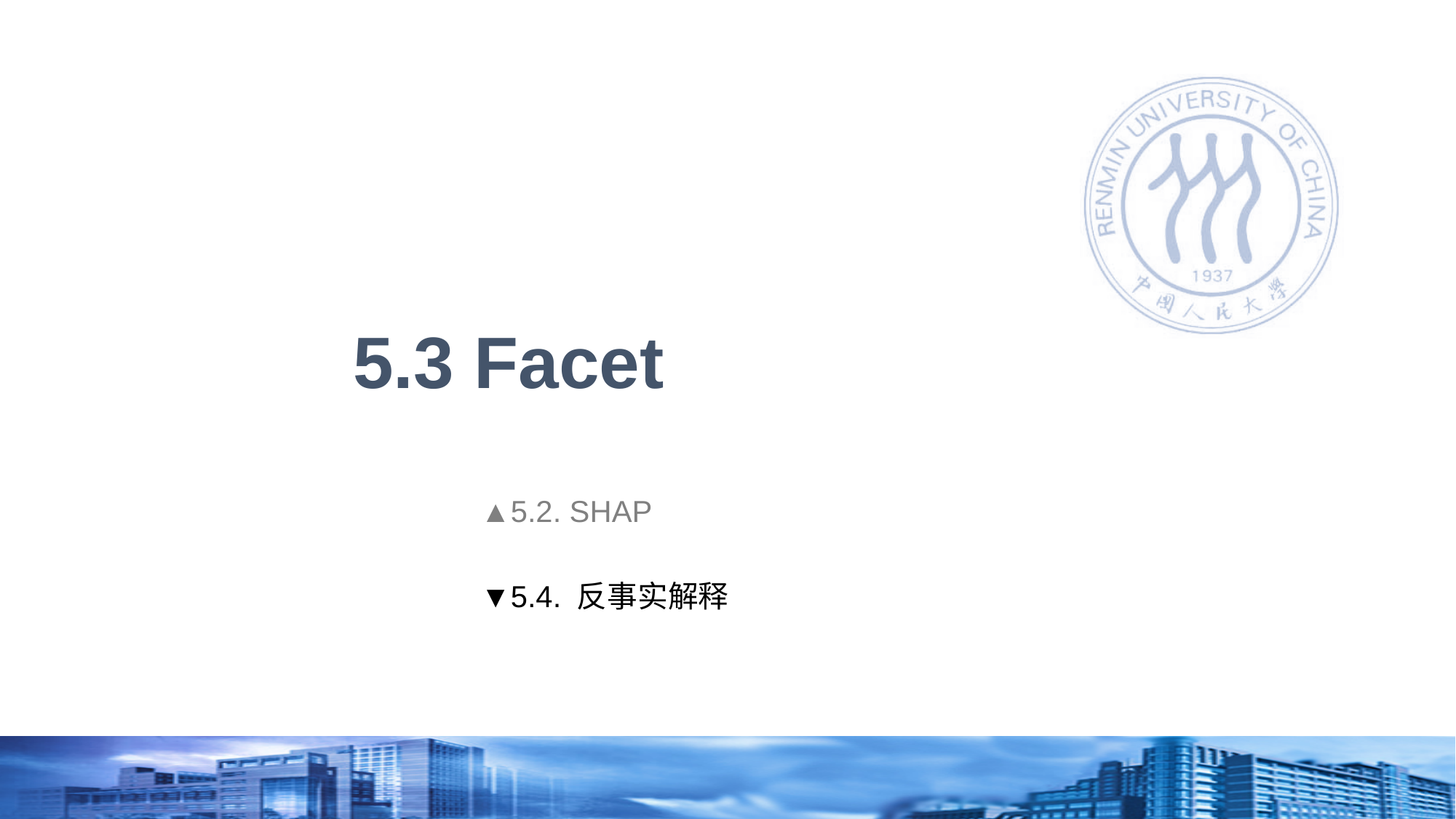

# 5.3 Facet
▲5.2. SHAP

▼5.4. 反事实解释